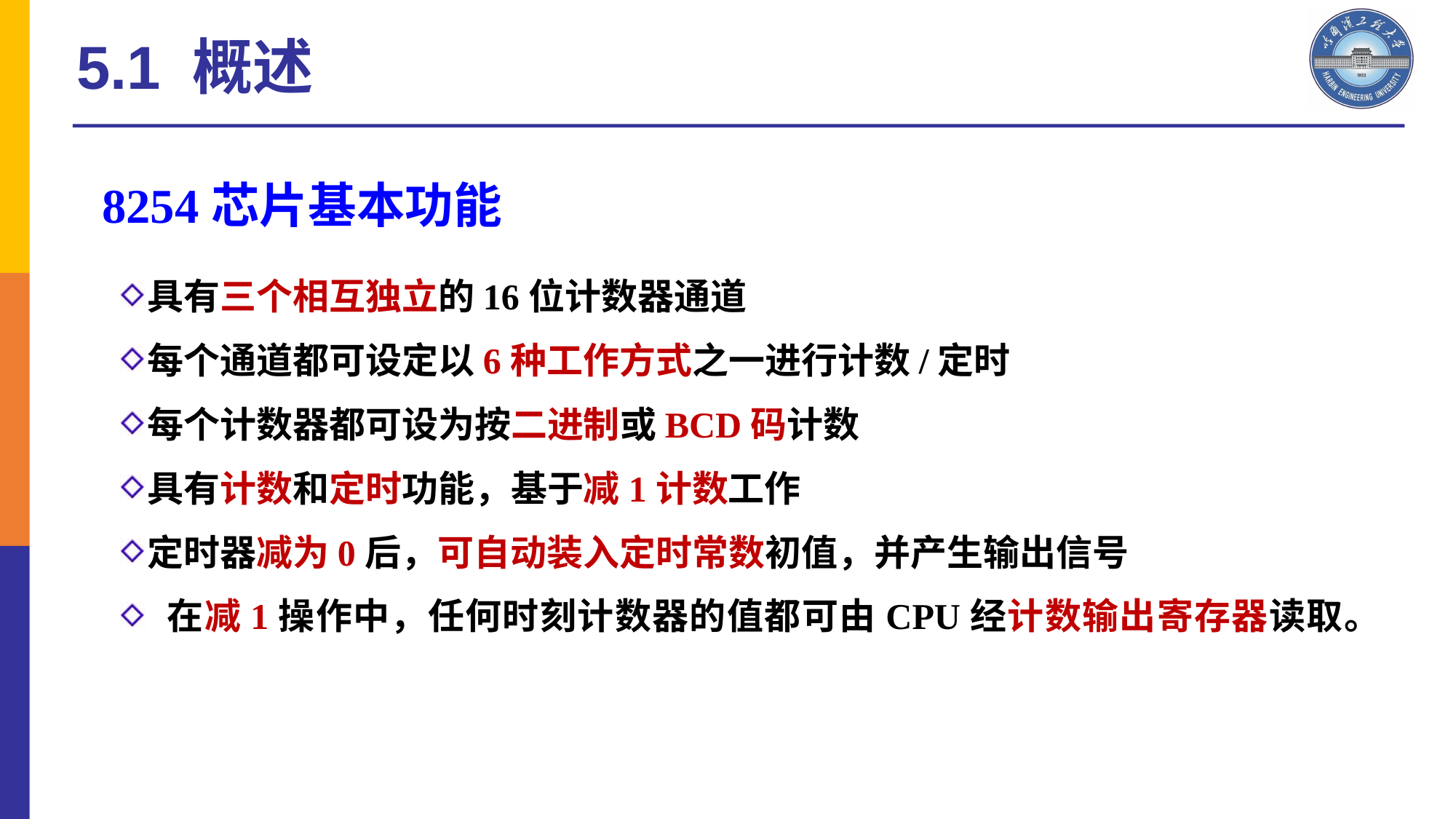

5.1 概述
8254芯片基本功能
具有三个相互独立的16位计数器通道
每个通道都可设定以6种工作方式之一进行计数/定时
每个计数器都可设为按二进制或BCD码计数
具有计数和定时功能，基于减1计数工作
定时器减为0后，可自动装入定时常数初值，并产生输出信号
在减1操作中，任何时刻计数器的值都可由CPU经计数输出寄存器读取。